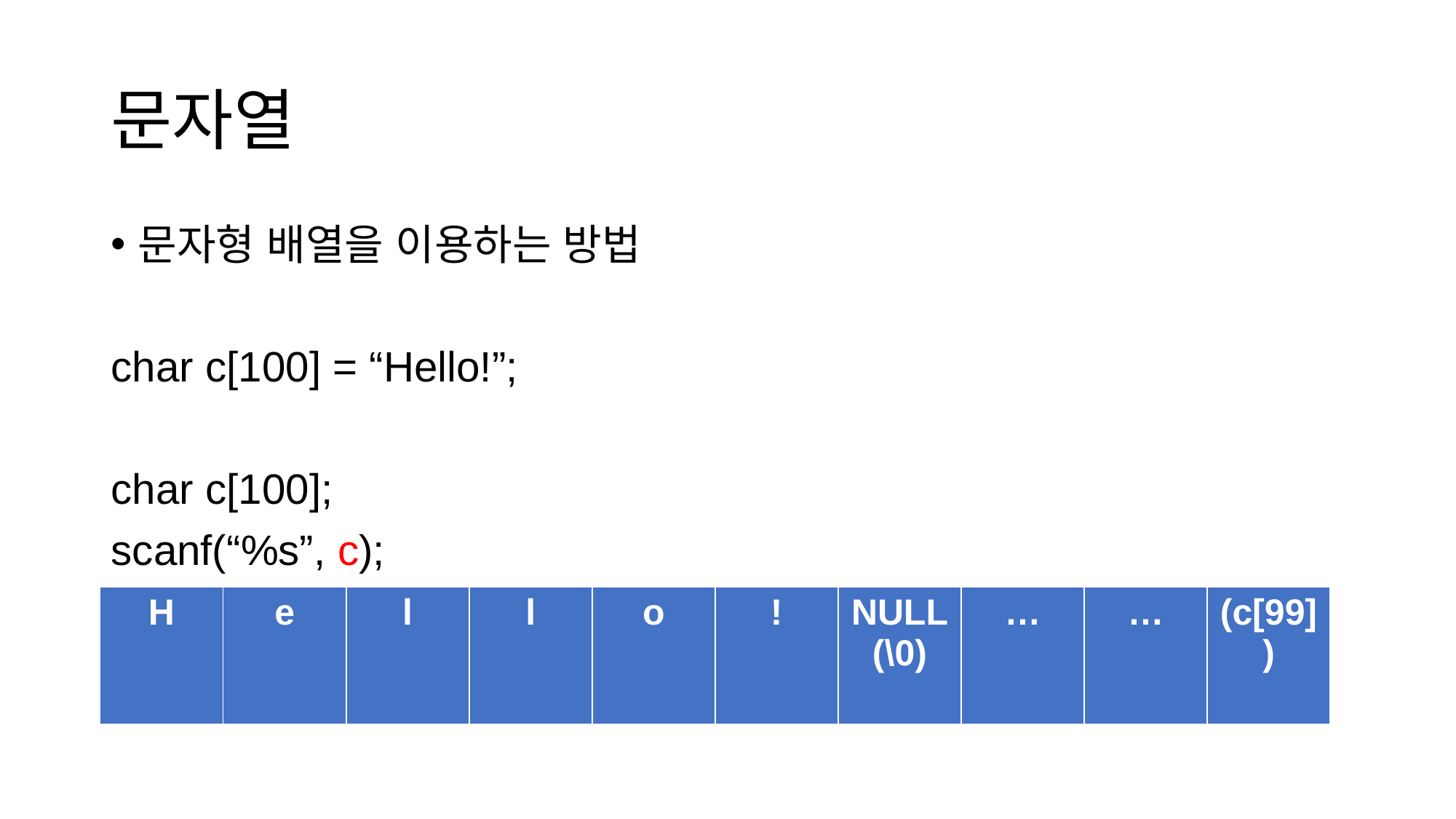

# 문자열
문자형 배열을 이용하는 방법

char c[100] = “Hello!”;

char c[100];
scanf(“%s”, c);
| H | e | l | l | o | ! | NULL (\0) | … | … | (c[99]) |
| --- | --- | --- | --- | --- | --- | --- | --- | --- | --- |